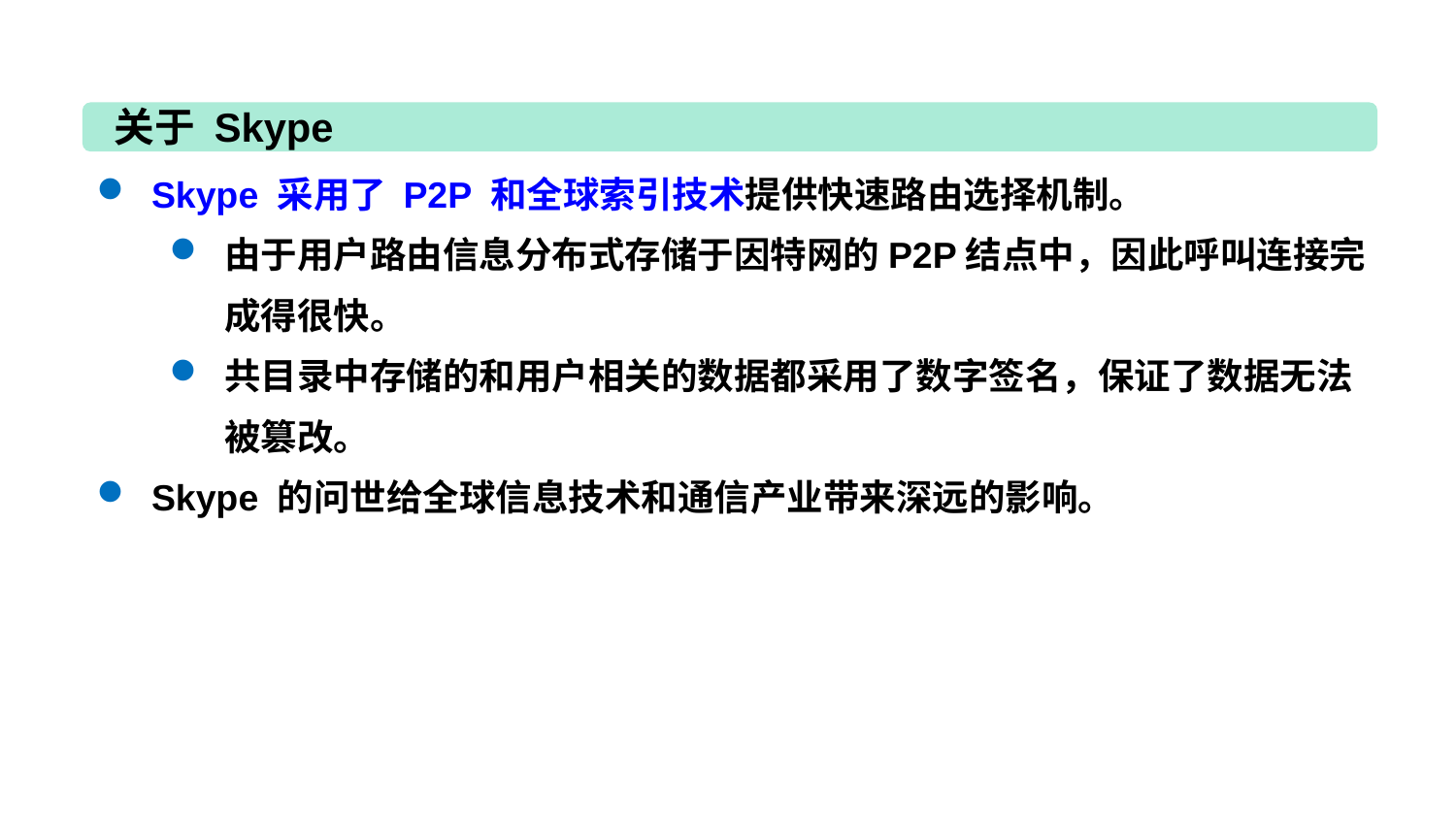

关于 Skype

Skype 采用了 P2P 和全球索引技术提供快速路由选择机制。
由于用户路由信息分布式存储于因特网的P2P结点中，因此呼叫连接完成得很快。
共目录中存储的和用户相关的数据都采用了数字签名，保证了数据无法被篡改。
Skype 的问世给全球信息技术和通信产业带来深远的影响。
34